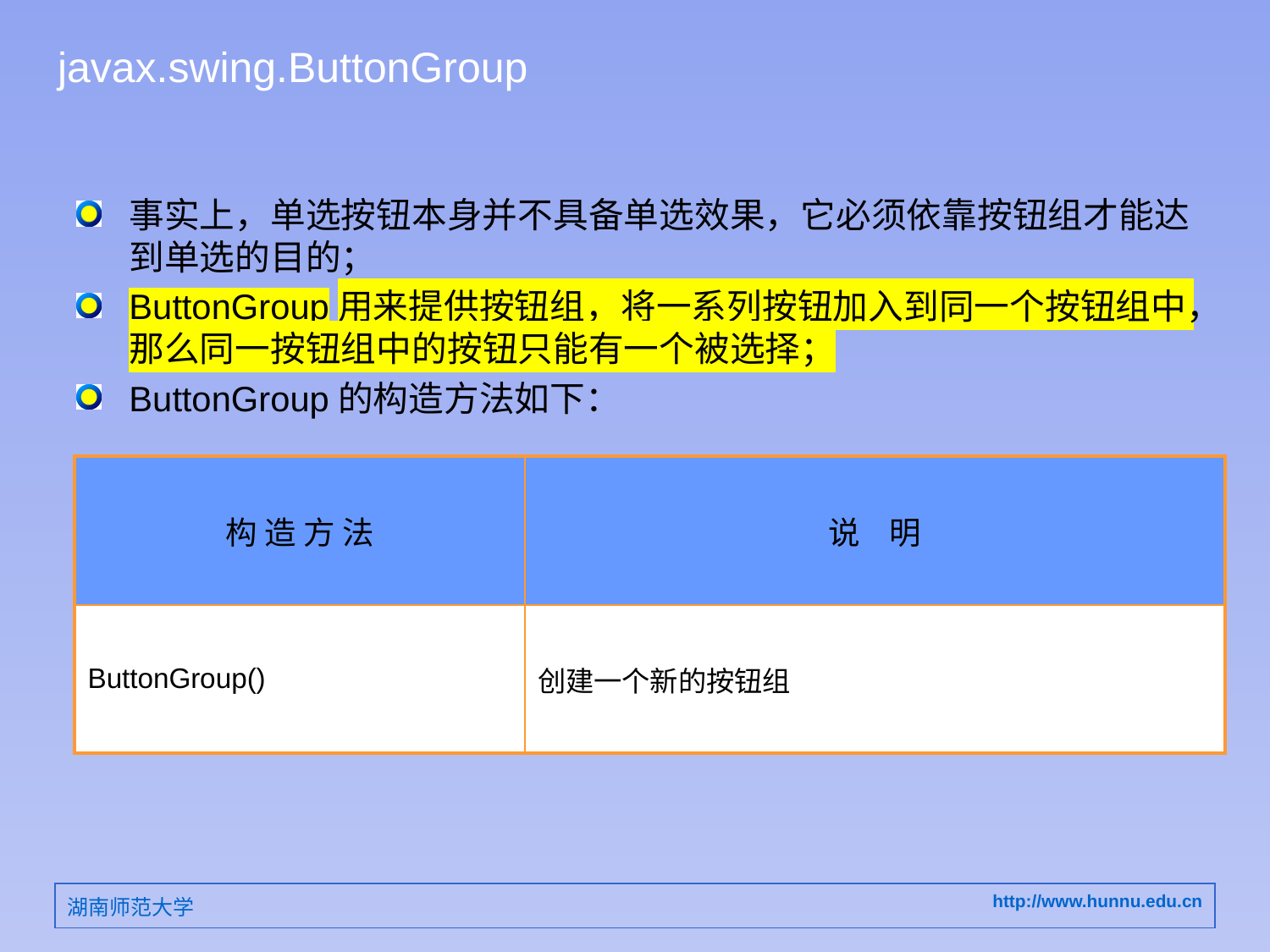

# javax.swing.ButtonGroup
事实上，单选按钮本身并不具备单选效果，它必须依靠按钮组才能达到单选的目的；
ButtonGroup用来提供按钮组，将一系列按钮加入到同一个按钮组中，那么同一按钮组中的按钮只能有一个被选择；
ButtonGroup的构造方法如下：
| 构 造 方 法 | 说 明 |
| --- | --- |
| ButtonGroup() | 创建一个新的按钮组 |